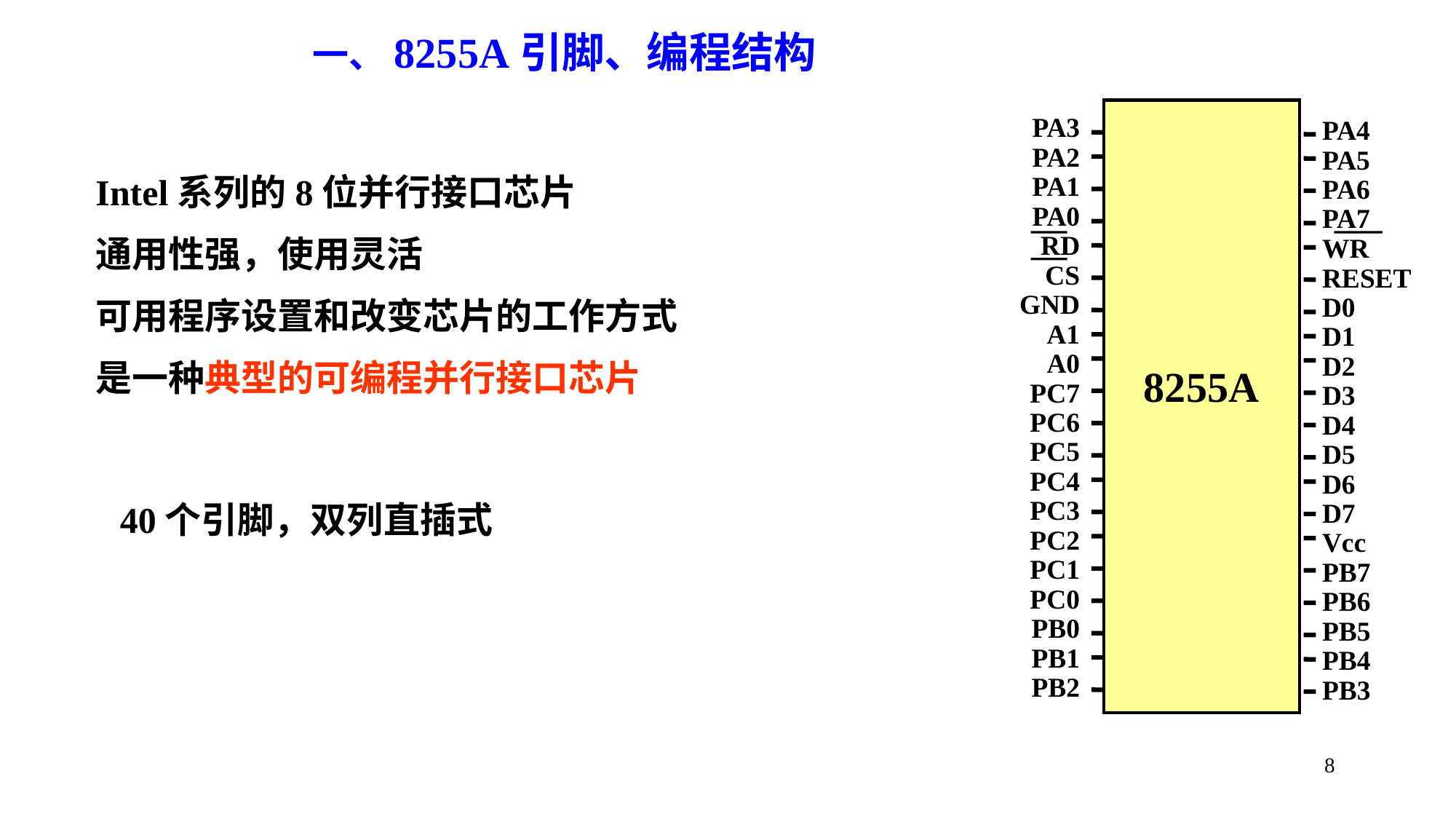

一、8255A引脚、编程结构

8255A

PA3
PA2
PA1
PA0
RD
CS
GND
A1
A0
PC7
PC6
PC5
PC4
PC3
PC2
PC1
PC0
PB0
PB1
PB2
PA4
PA5
PA6
PA7
WR
RESET
D0
D1
D2
D3
D4
D5
D6
D7
Vcc
PB7
PB6
PB5
PB4
PB3

Intel系列的8位并行接口芯片
通用性强，使用灵活
可用程序设置和改变芯片的工作方式
是一种典型的可编程并行接口芯片
40个引脚，双列直插式
8